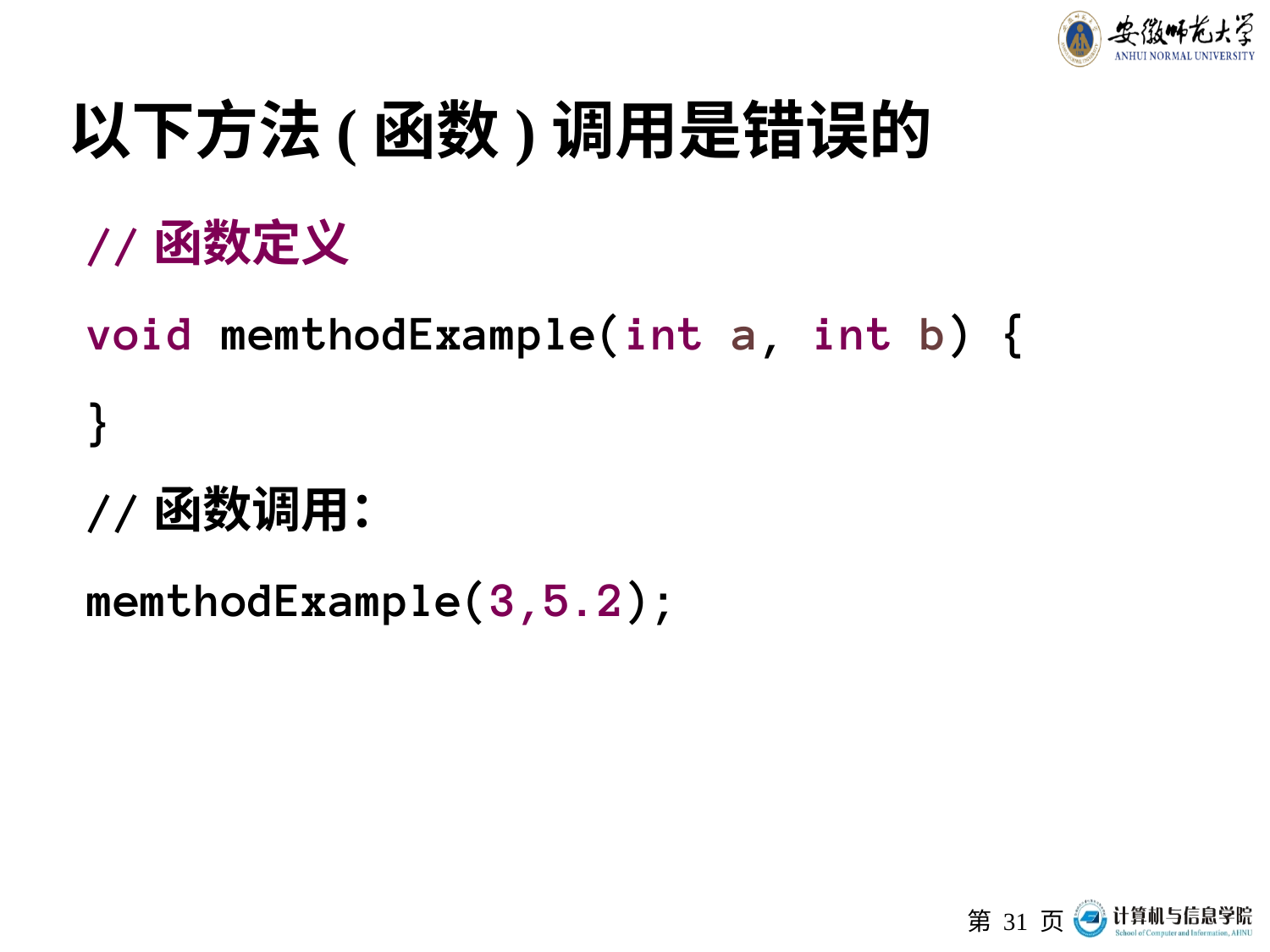

# 以下方法(函数)调用是错误的
//函数定义
void memthodExample(int a, int b) {
}
//函数调用：
memthodExample(3,5.2);
第 31 页